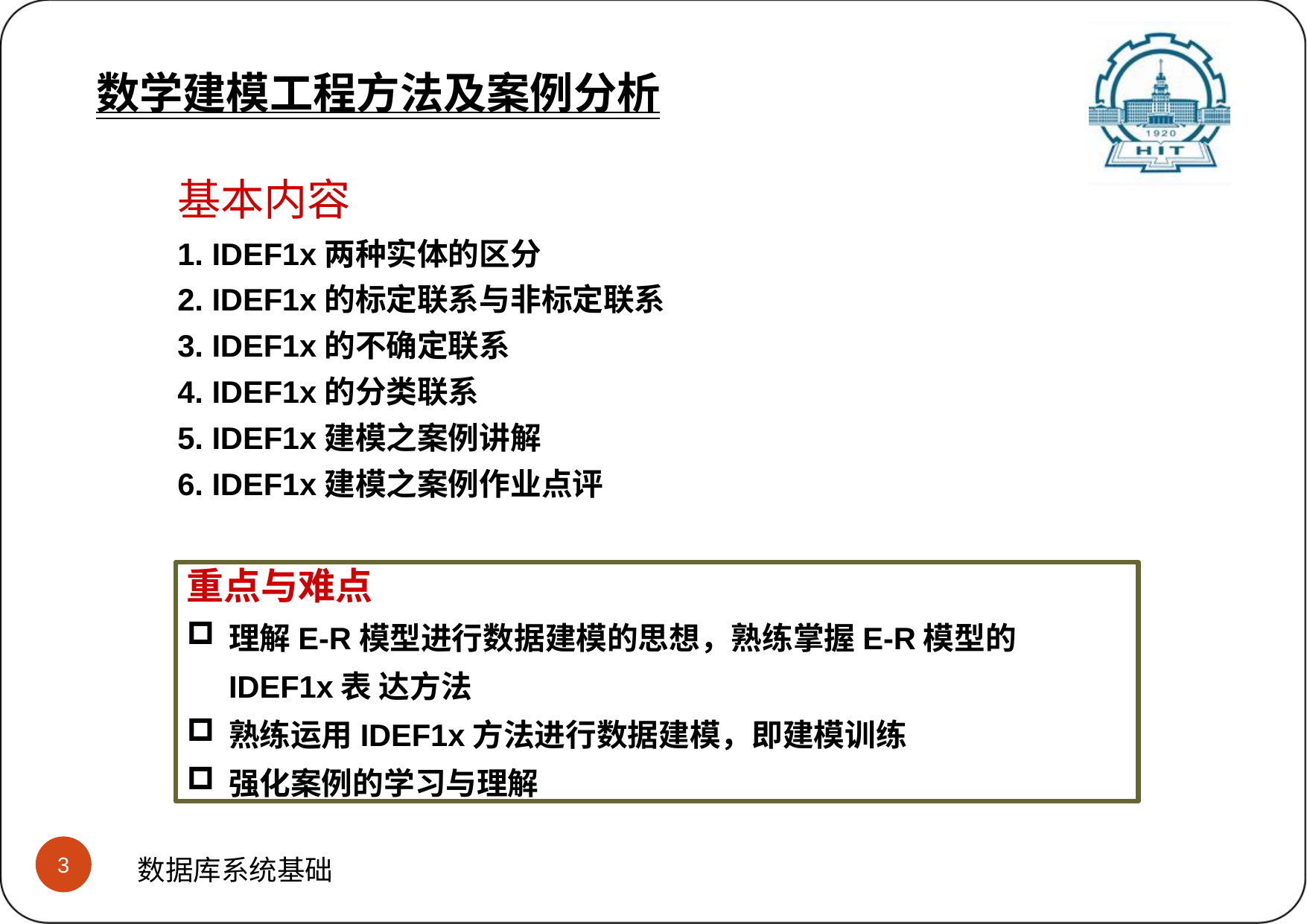

# 数学建模工程方法及案例分析
基本内容
1. IDEF1x两种实体的区分
2. IDEF1x的标定联系与非标定联系
3. IDEF1x的不确定联系
4. IDEF1x的分类联系
5. IDEF1x建模之案例讲解
6. IDEF1x建模之案例作业点评
重点与难点
理解E-R模型进行数据建模的思想，熟练掌握E-R模型的IDEF1x表 达方法
熟练运用IDEF1x方法进行数据建模，即建模训练
强化案例的学习与理解